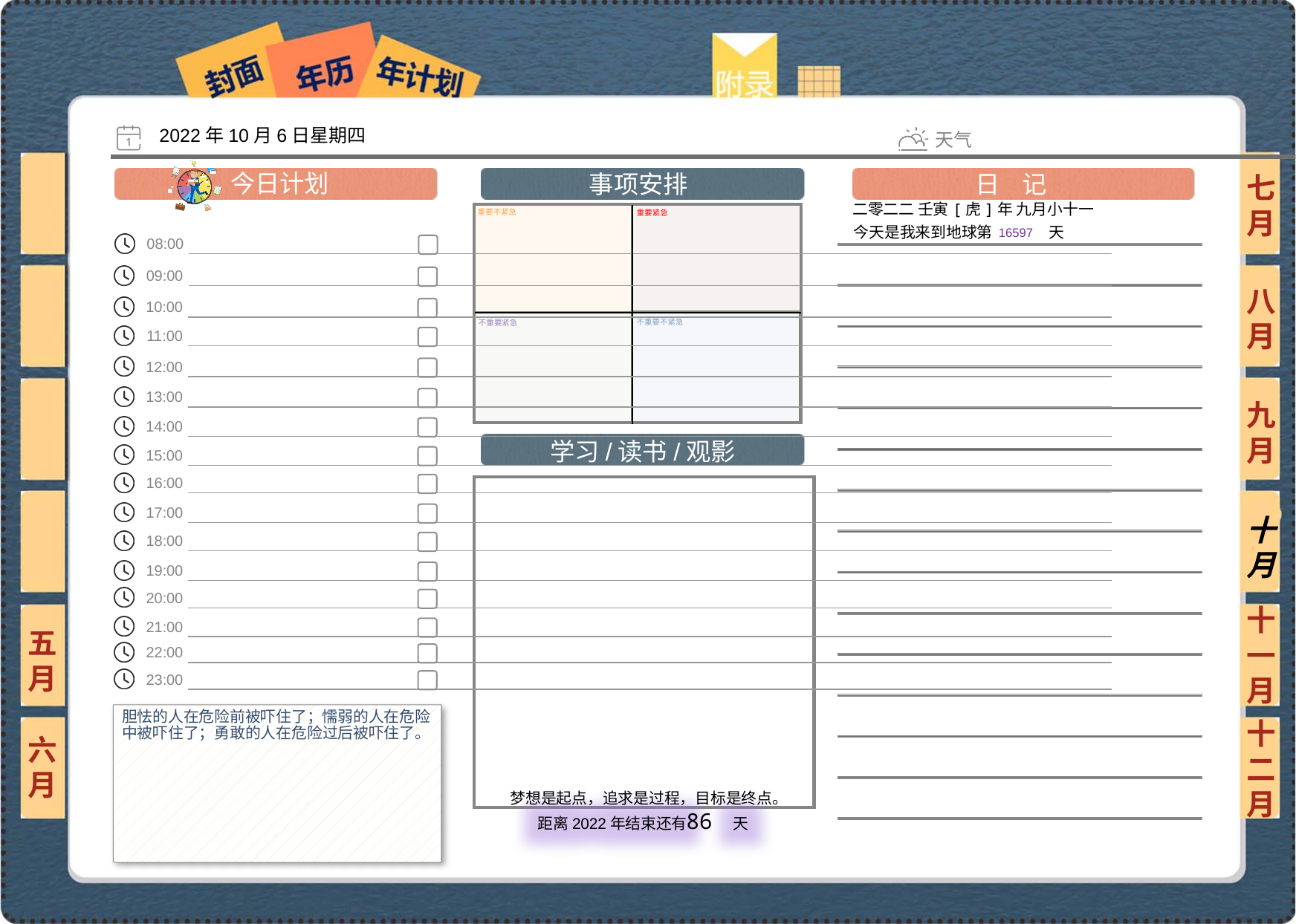

2022年10月6日星期四
七月
二零二二 壬寅[虎]年 九月小十一
16597
八月
九月
十月
十一月
五月
胆怯的人在危险前被吓住了；懦弱的人在危险中被吓住了；勇敢的人在危险过后被吓住了。

六月
十二月
86
 梦想是起点，追求是过程，目标是终点。